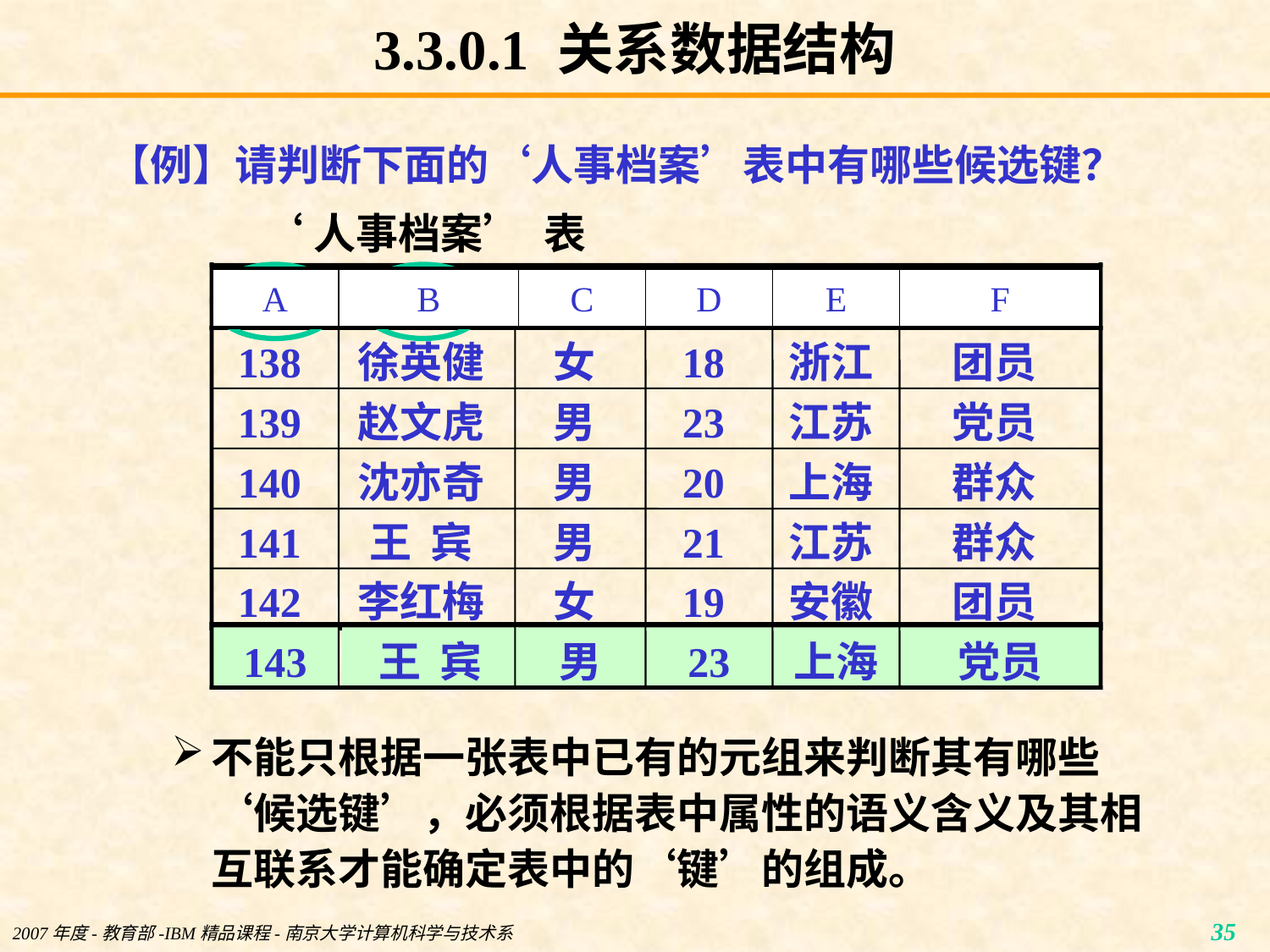

# 3.3.0.1 关系数据结构
【例】请判断下面的‘人事档案’表中有哪些候选键？
‘人事档案’  表

编号

姓名
性别
年龄
籍贯
政治面貌

| A | B | C | D | E | F |
| --- | --- | --- | --- | --- | --- |

138
徐英健
女
18
浙江
团员
139

赵文虎
男
23
江苏
党员
140

沈亦奇
男
20
上海
群众
141

王  宾
男
21
江苏
群众
142

李红梅
女
19
安徽
团员

143
王  宾
男
23
上海
党员

不能只根据一张表中已有的元组来判断其有哪些‘候选键’，必须根据表中属性的语义含义及其相互联系才能确定表中的‘键’的组成。
35
2007年度-教育部-IBM精品课程-南京大学计算机科学与技术系